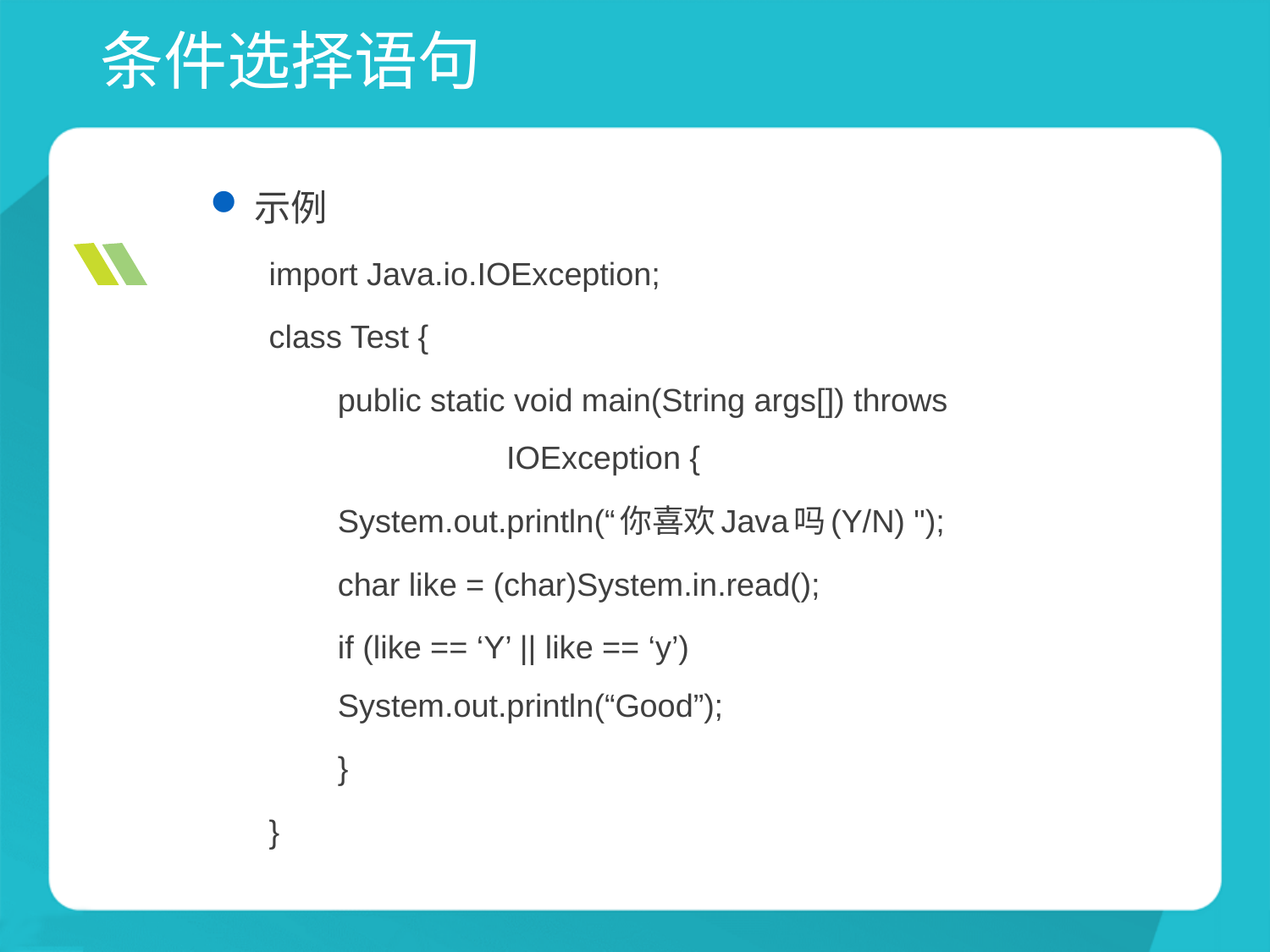

# 条件选择语句
示例
import Java.io.IOException;
class Test {
	public static void main(String args[]) throws 		                                       IOException {
		System.out.println(“你喜欢Java吗(Y/N) ");
		char like = (char)System.in.read();
		if (like == ‘Y’ || like == ‘y’)			        System.out.println(“Good”);
	}
}